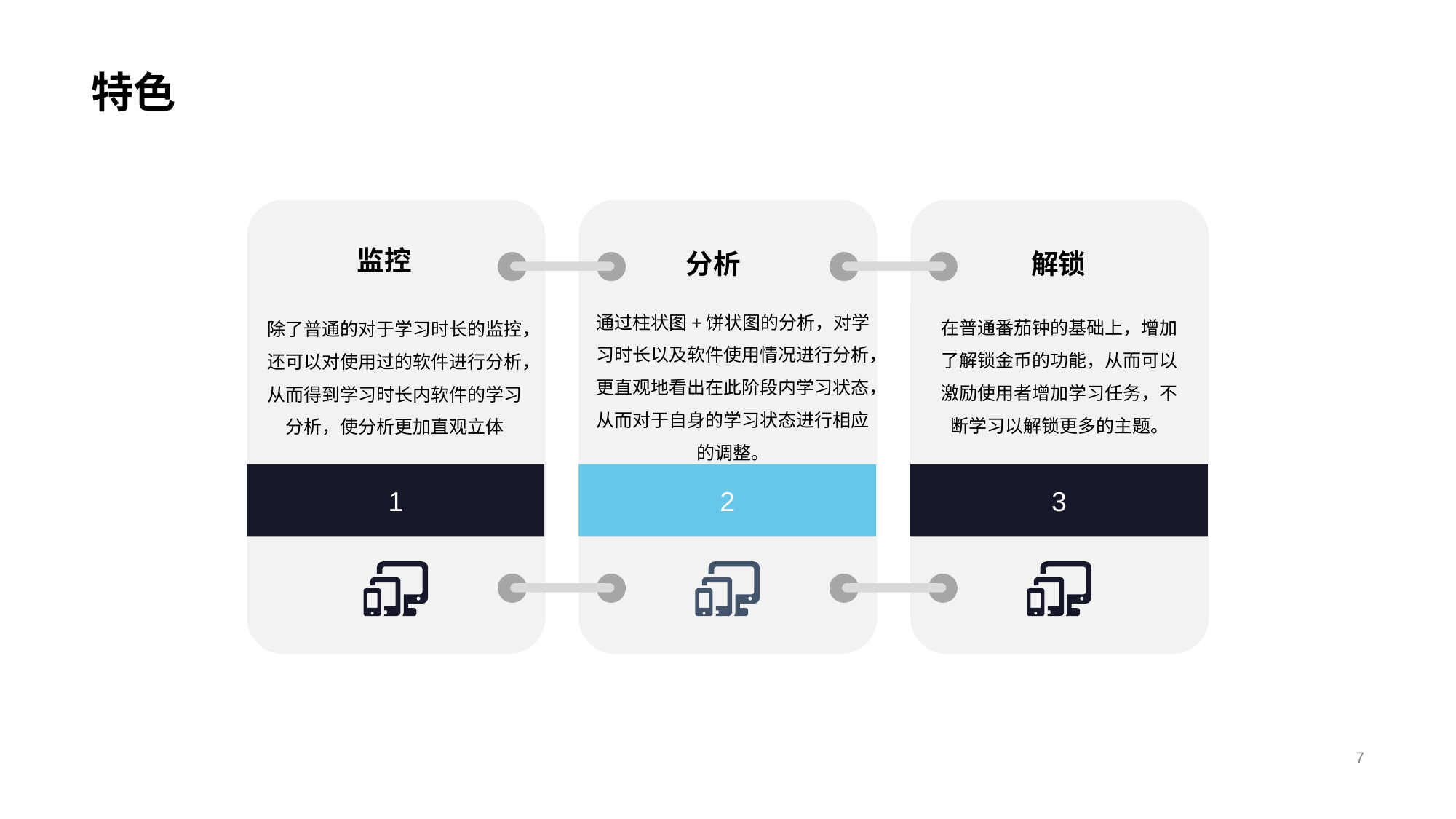

# 特色

分析

1

2

解锁
3

监控
通过柱状图+饼状图的分析，对学习时长以及软件使用情况进行分析，更直观地看出在此阶段内学习状态，从而对于自身的学习状态进行相应的调整。
在普通番茄钟的基础上，增加了解锁金币的功能，从而可以激励使用者增加学习任务，不断学习以解锁更多的主题。

除了普通的对于学习时长的监控，还可以对使用过的软件进行分析，从而得到学习时长内软件的学习分析，使分析更加直观立体

7